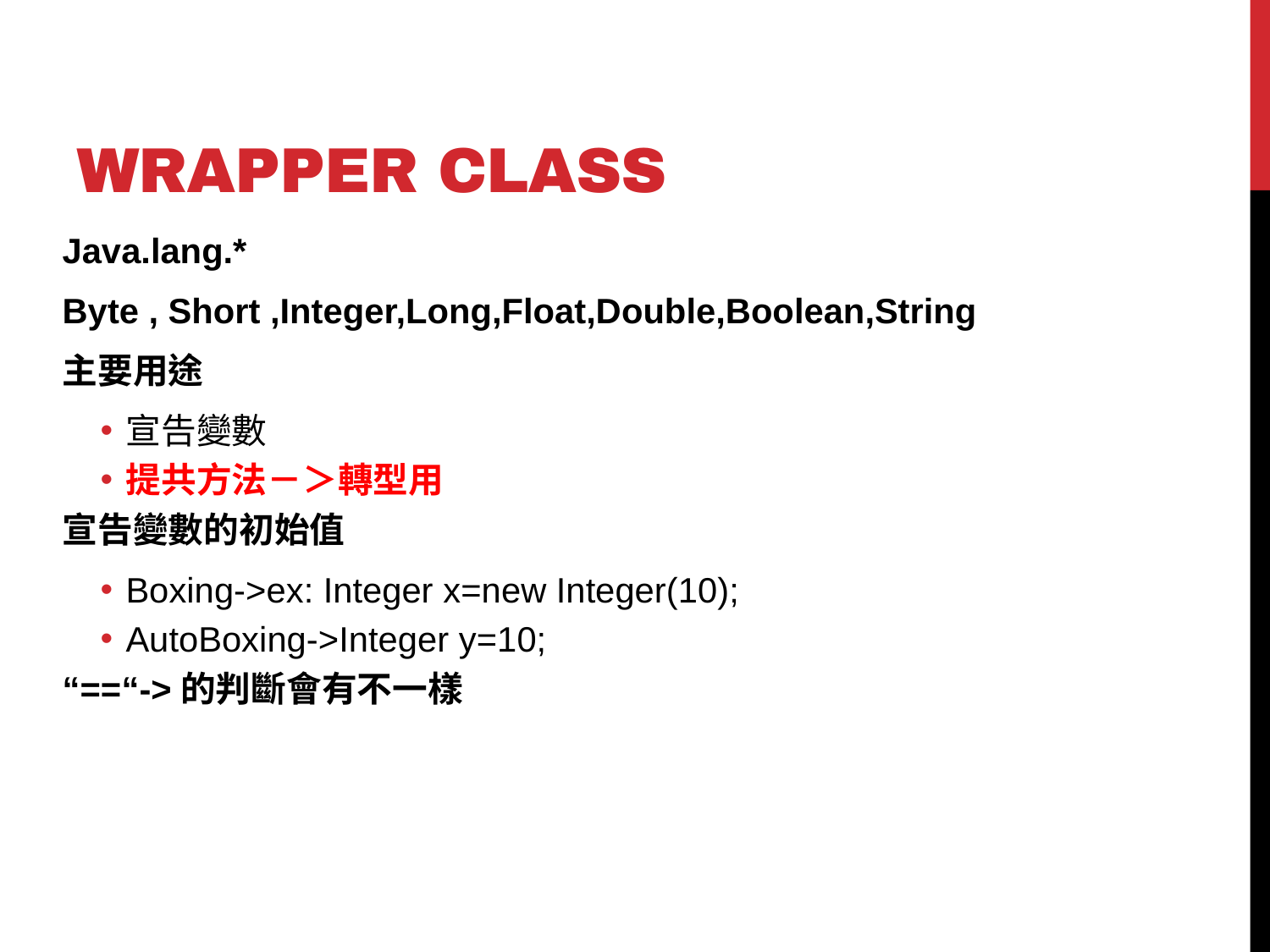

# Wrapper class
Java.lang.*
Byte , Short ,Integer,Long,Float,Double,Boolean,String
主要用途
宣告變數
提共方法－＞轉型用
宣告變數的初始值
Boxing->ex: Integer x=new Integer(10);
AutoBoxing->Integer y=10;
“==“->的判斷會有不一樣